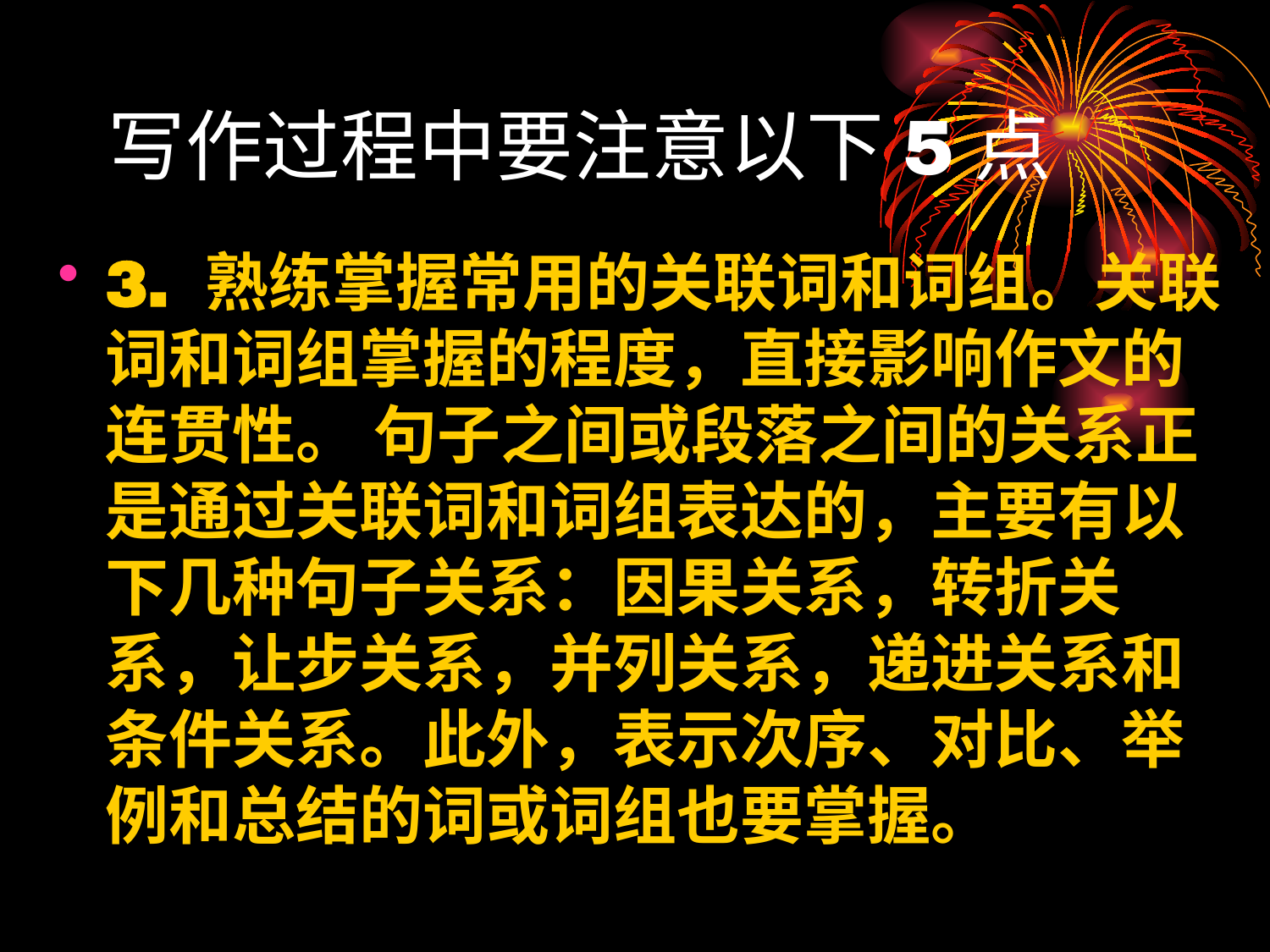

# 写作过程中要注意以下5点
3. 熟练掌握常用的关联词和词组。关联词和词组掌握的程度，直接影响作文的连贯性。 句子之间或段落之间的关系正是通过关联词和词组表达的，主要有以下几种句子关系：因果关系，转折关系，让步关系，并列关系，递进关系和条件关系。此外，表示次序、对比、举例和总结的词或词组也要掌握。